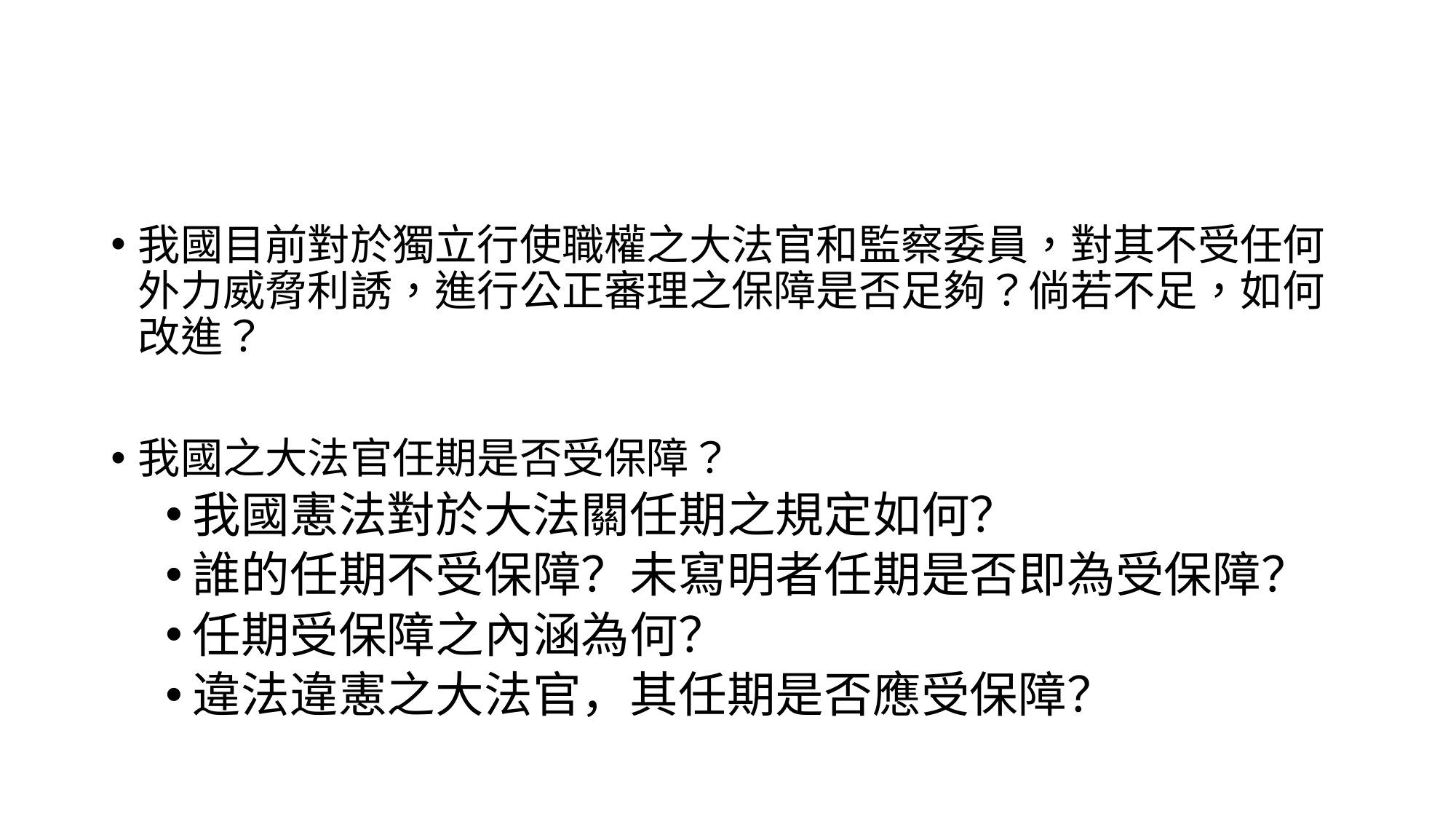

#
我國目前對於獨立行使職權之大法官和監察委員，對其不受任何外力威脅利誘，進行公正審理之保障是否足夠？倘若不足，如何改進？

我國之大法官任期是否受保障？
我國憲法對於大法關任期之規定如何？
誰的任期不受保障？未寫明者任期是否即為受保障？
任期受保障之內涵為何？
違法違憲之大法官，其任期是否應受保障？